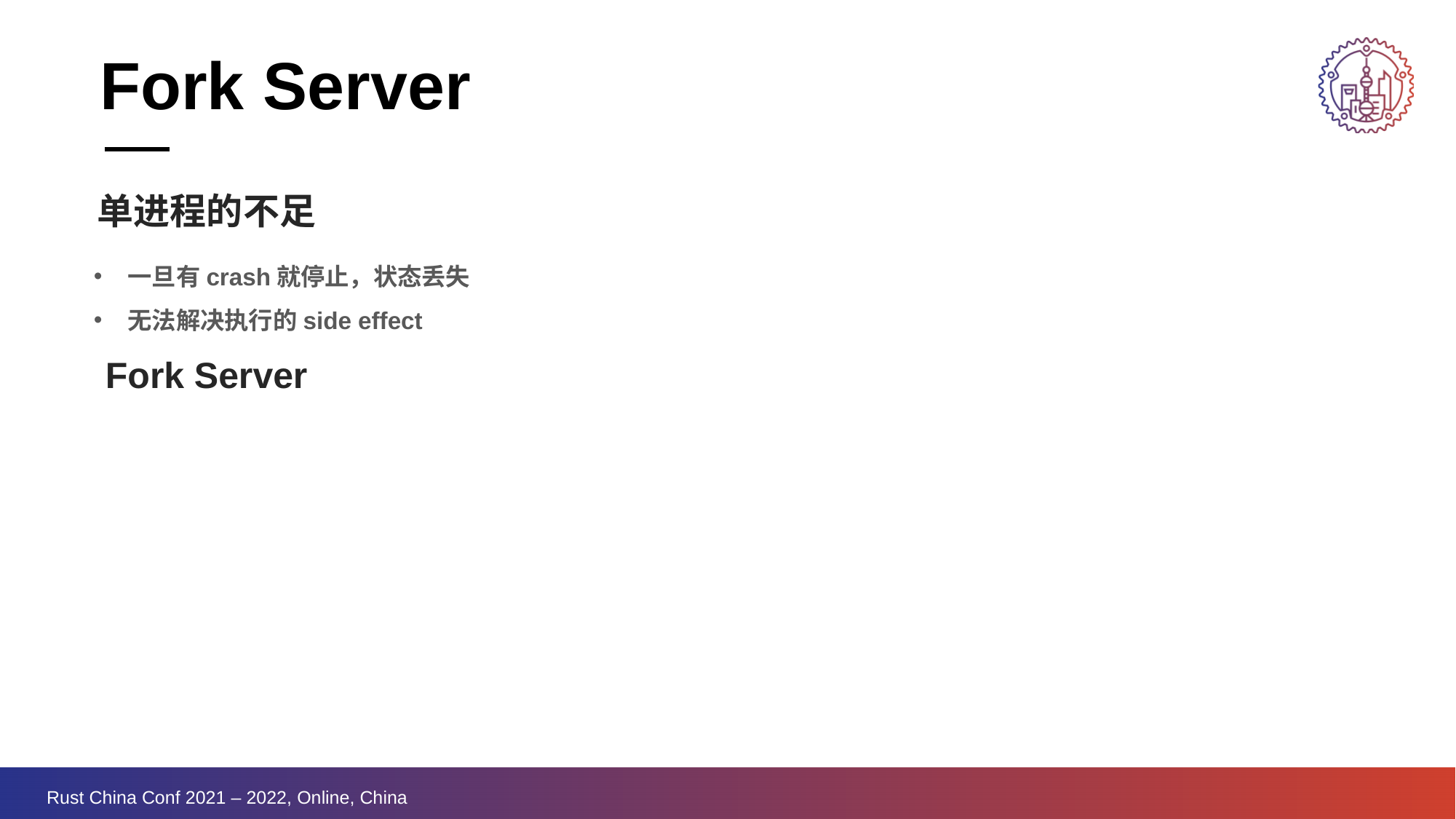

Fork Server
单进程的不足
一旦有crash就停止，状态丢失
无法解决执行的side effect
Fork Server